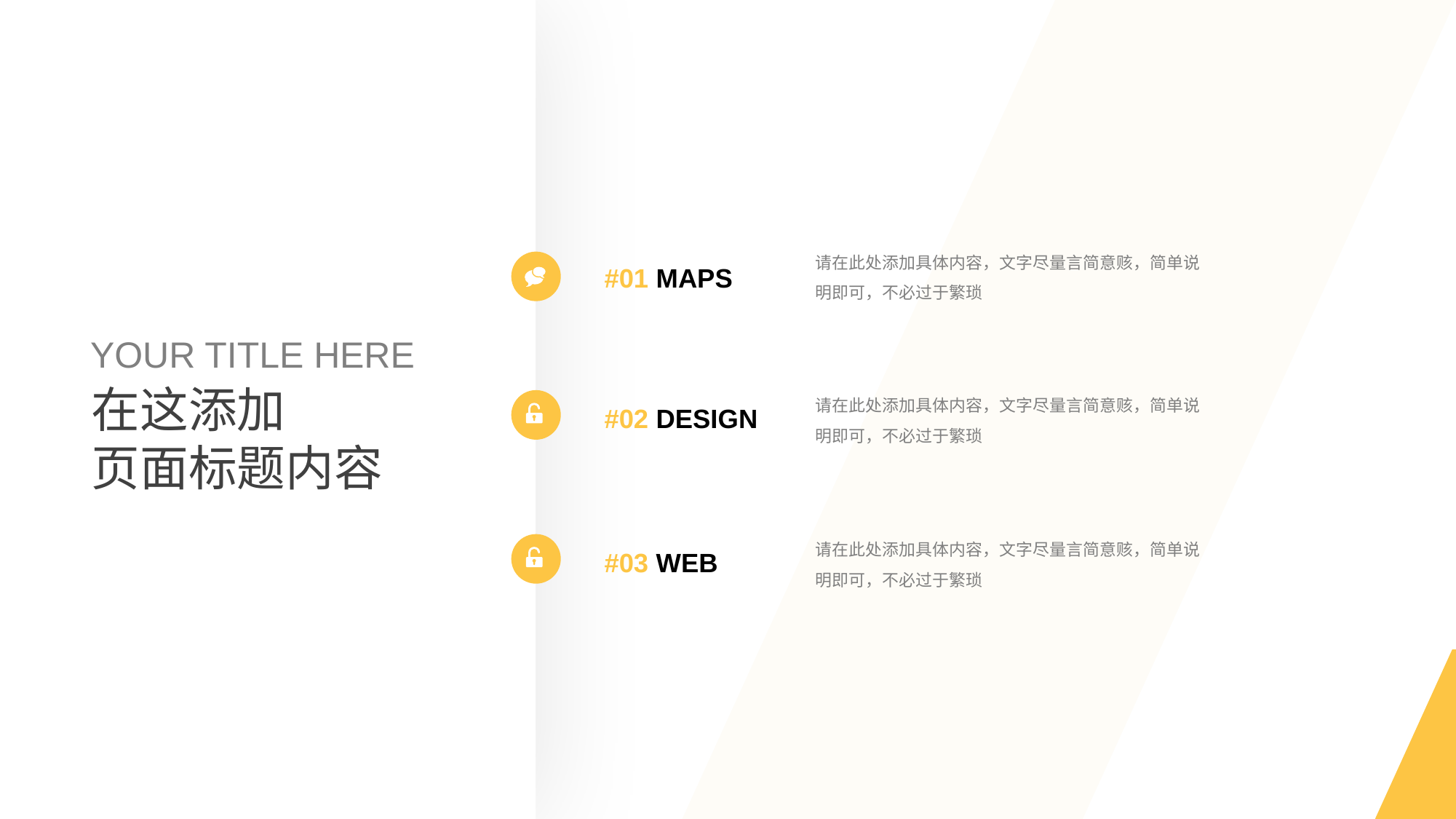

此处添加标题
Add the title here

请在此处添加具体内容，文字尽量言简意赅，简单说明即可，不必过于繁琐
#01 MAPS

YOUR TITLE HERE
在这添加
页面标题内容
请在此处添加具体内容，文字尽量言简意赅，简单说明即可，不必过于繁琐
#02 DESIGN

请在此处添加具体内容，文字尽量言简意赅，简单说明即可，不必过于繁琐
#03 WEB